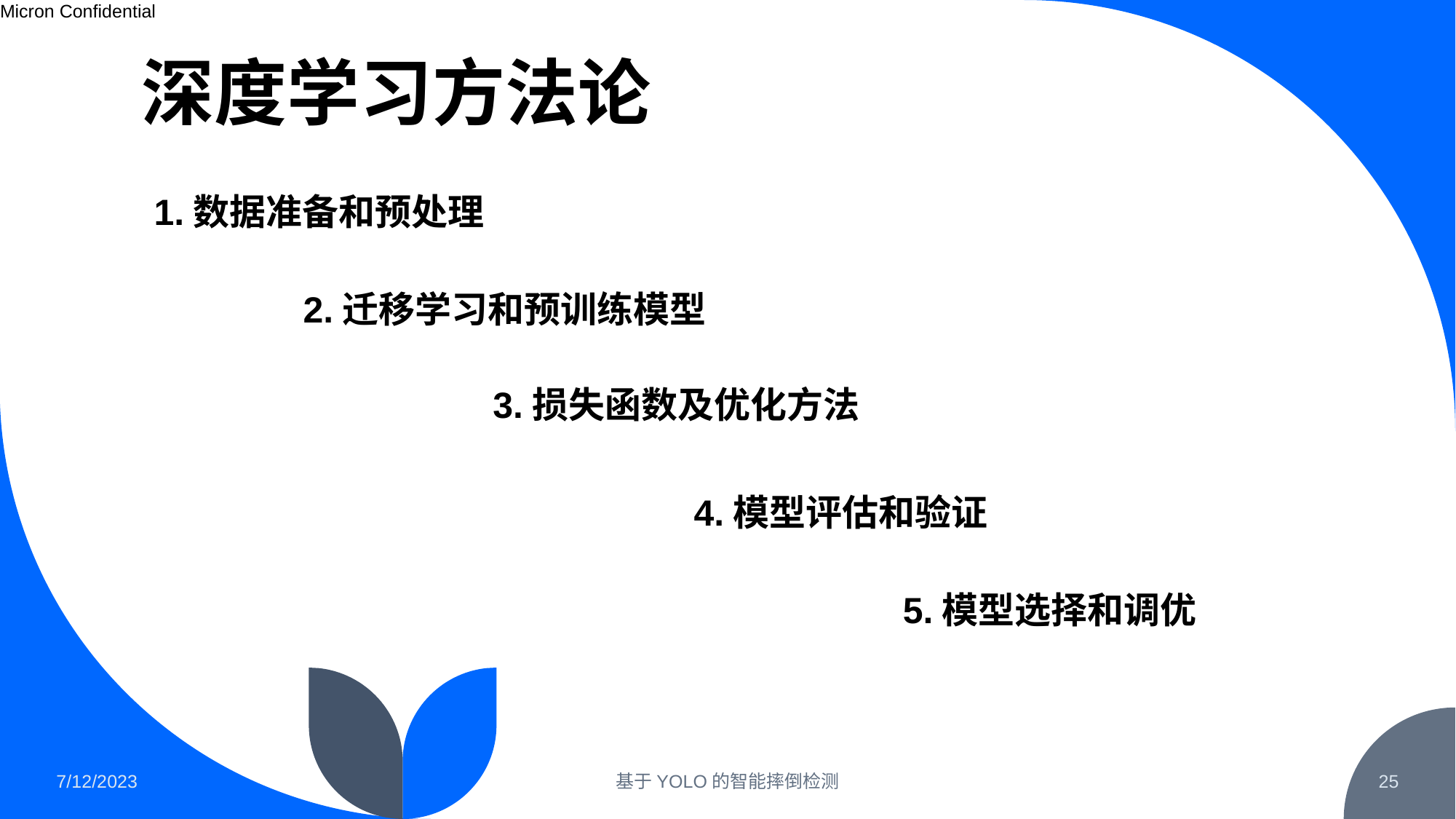

# 深度学习方法论
1.数据准备和预处理

2.迁移学习和预训练模型
3.损失函数及优化方法
4.模型评估和验证
5.模型选择和调优
7/12/2023
基于YOLO的智能摔倒检测
25